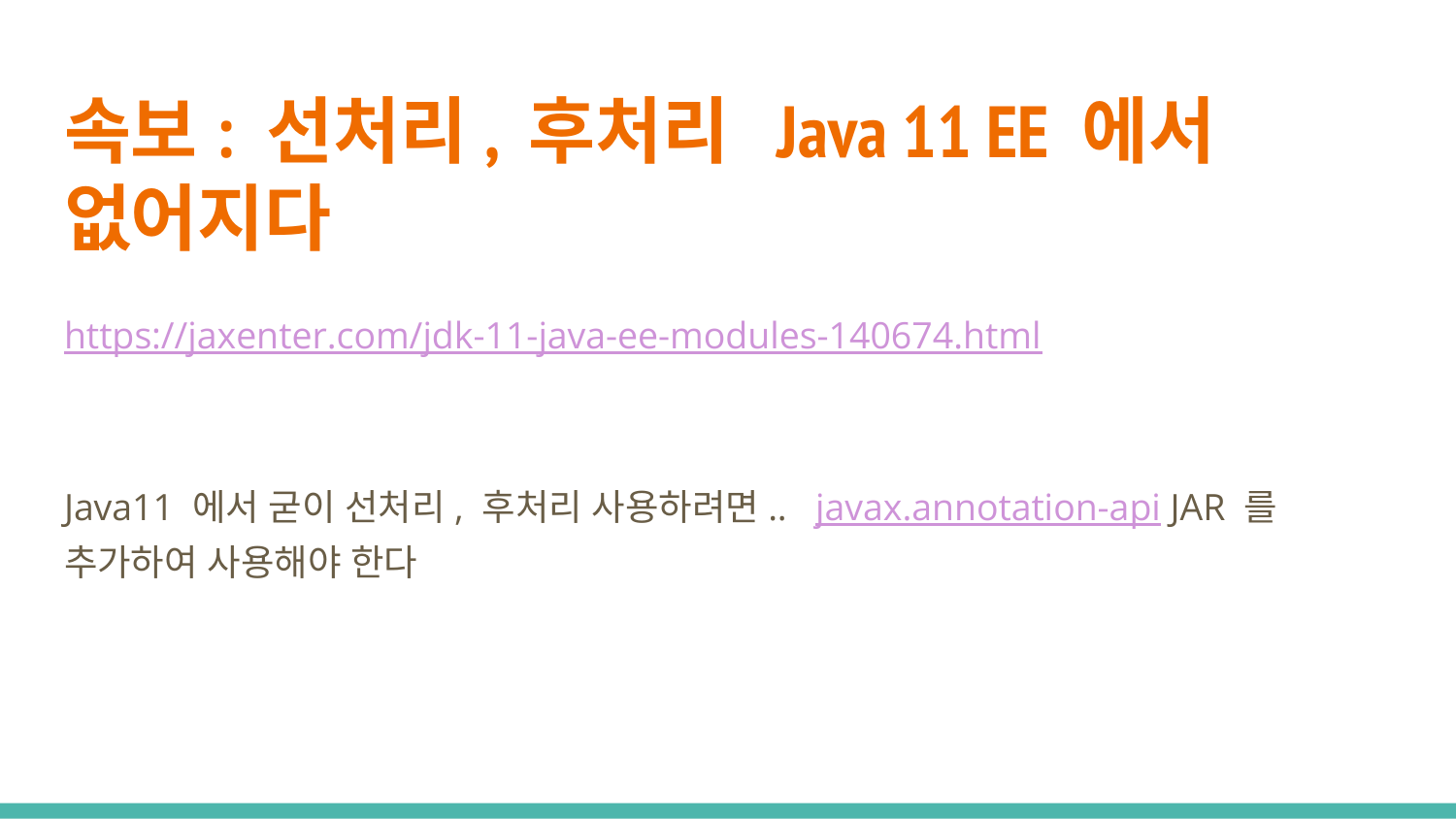

# 속보: 선처리, 후처리  Java 11 EE 에서 없어지다
https://jaxenter.com/jdk-11-java-ee-modules-140674.html

Java11 에서 굳이 선처리, 후처리 사용하려면..   javax.annotation-api JAR 를 추가하여 사용해야 한다